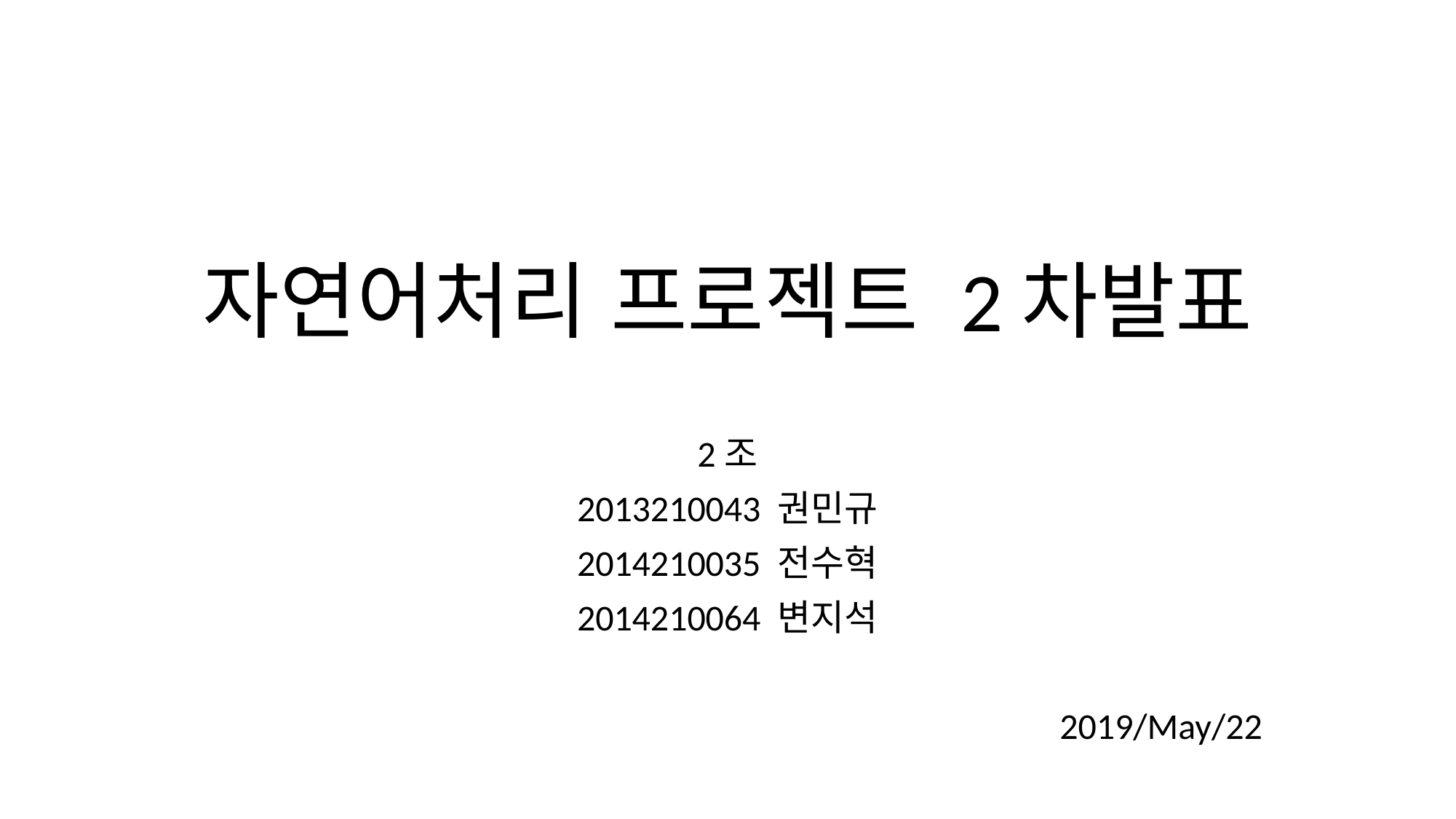

# 자연어처리 프로젝트 2차발표
2조
2013210043 권민규
2014210035 전수혁
2014210064 변지석

2019/May/22